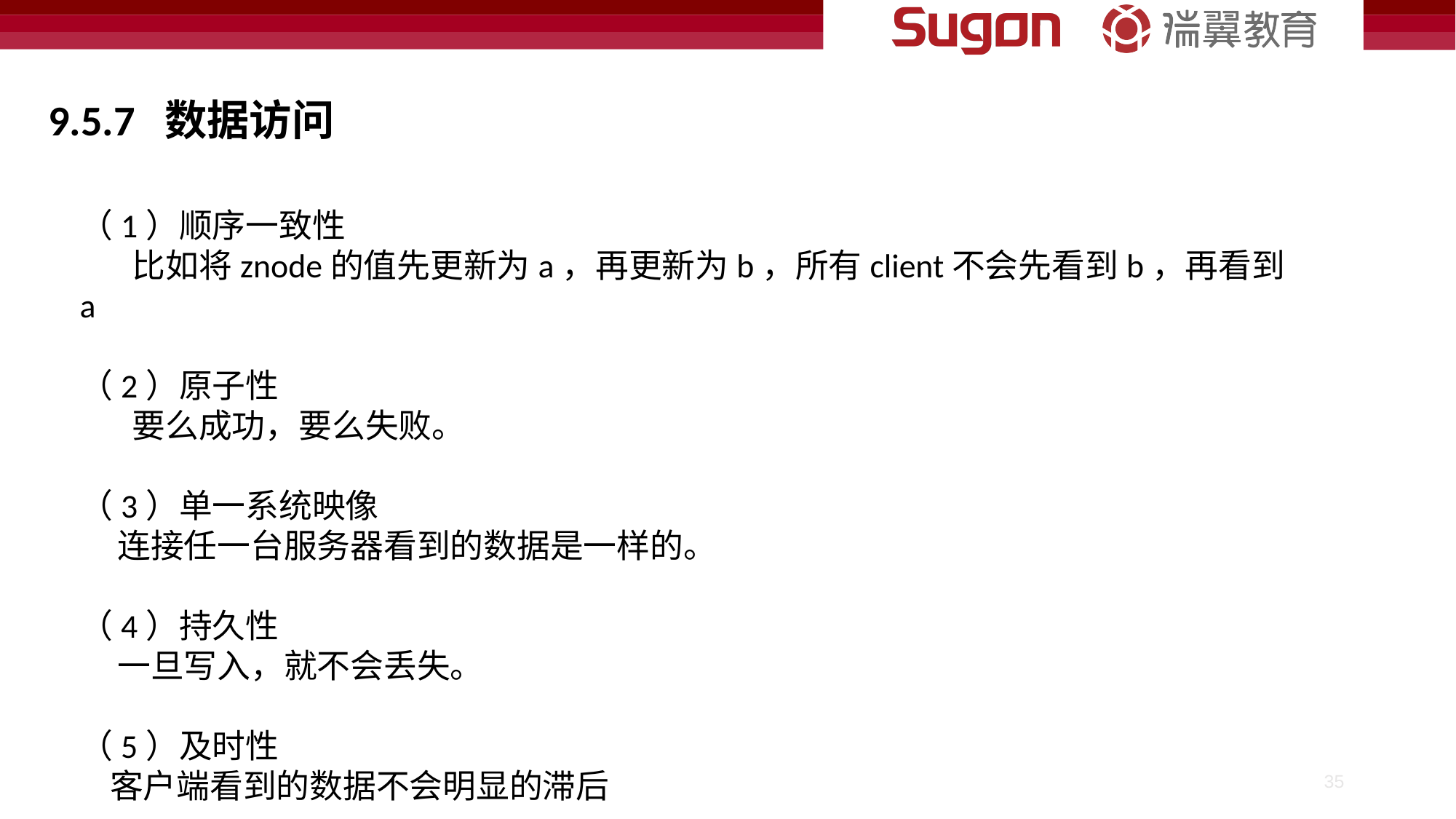

9.5.7  数据访问
（1）顺序一致性
      比如将znode的值先更新为a，再更新为b，所有client不会先看到b，再看到a

（2）原子性
      要么成功，要么失败。

（3）单一系统映像
    连接任一台服务器看到的数据是一样的。

（4）持久性
    一旦写入，就不会丢失。

（5）及时性
   客户端看到的数据不会明显的滞后
35